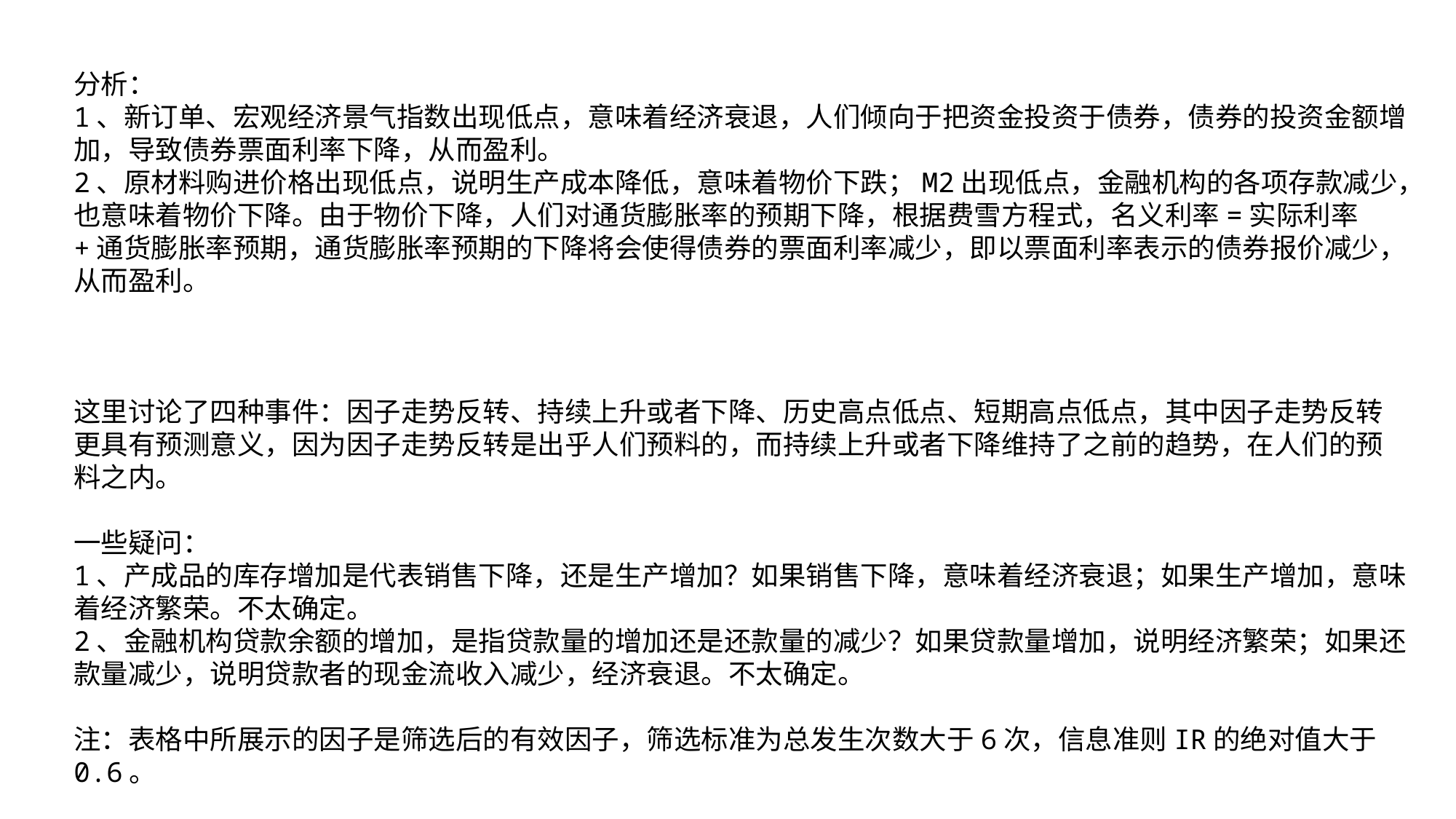

分析：
1、新订单、宏观经济景气指数出现低点，意味着经济衰退，人们倾向于把资金投资于债券，债券的投资金额增加，导致债券票面利率下降，从而盈利。
2、原材料购进价格出现低点，说明生产成本降低，意味着物价下跌；M2出现低点，金融机构的各项存款减少，也意味着物价下降。由于物价下降，人们对通货膨胀率的预期下降，根据费雪方程式，名义利率=实际利率+通货膨胀率预期，通货膨胀率预期的下降将会使得债券的票面利率减少，即以票面利率表示的债券报价减少，从而盈利。

这里讨论了四种事件：因子走势反转、持续上升或者下降、历史高点低点、短期高点低点，其中因子走势反转更具有预测意义，因为因子走势反转是出乎人们预料的，而持续上升或者下降维持了之前的趋势，在人们的预料之内。

一些疑问：
1、产成品的库存增加是代表销售下降，还是生产增加？如果销售下降，意味着经济衰退；如果生产增加，意味着经济繁荣。不太确定。
2、金融机构贷款余额的增加，是指贷款量的增加还是还款量的减少？如果贷款量增加，说明经济繁荣；如果还款量减少，说明贷款者的现金流收入减少，经济衰退。不太确定。

注：表格中所展示的因子是筛选后的有效因子，筛选标准为总发生次数大于6次，信息准则IR的绝对值大于0.6。